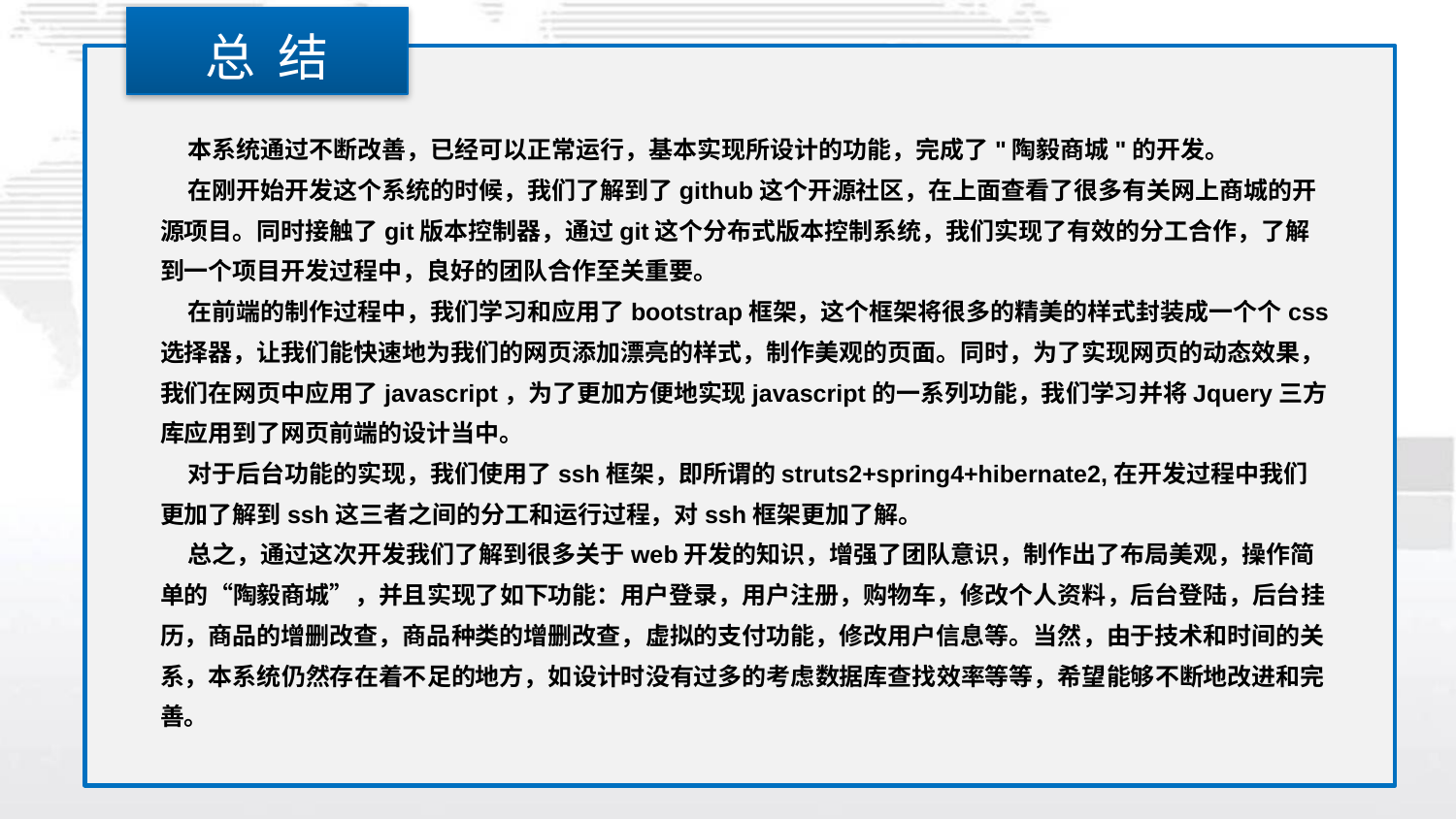

总  结

    本系统通过不断改善，已经可以正常运行，基本实现所设计的功能，完成了"陶毅商城"的开发。
    在刚开始开发这个系统的时候，我们了解到了github这个开源社区，在上面查看了很多有关网上商城的开源项目。同时接触了git版本控制器，通过git这个分布式版本控制系统，我们实现了有效的分工合作，了解到一个项目开发过程中，良好的团队合作至关重要。
    在前端的制作过程中，我们学习和应用了bootstrap框架，这个框架将很多的精美的样式封装成一个个css选择器，让我们能快速地为我们的网页添加漂亮的样式，制作美观的页面。同时，为了实现网页的动态效果，我们在网页中应用了javascript，为了更加方便地实现javascript的一系列功能，我们学习并将Jquery三方库应用到了网页前端的设计当中。
    对于后台功能的实现，我们使用了ssh框架，即所谓的struts2+spring4+hibernate2,在开发过程中我们更加了解到ssh这三者之间的分工和运行过程，对ssh框架更加了解。
    总之，通过这次开发我们了解到很多关于web开发的知识，增强了团队意识，制作出了布局美观，操作简单的“陶毅商城”，并且实现了如下功能：用户登录，用户注册，购物车，修改个人资料，后台登陆，后台挂历，商品的增删改查，商品种类的增删改查，虚拟的支付功能，修改用户信息等。当然，由于技术和时间的关系，本系统仍然存在着不足的地方，如设计时没有过多的考虑数据库查找效率等等，希望能够不断地改进和完善。